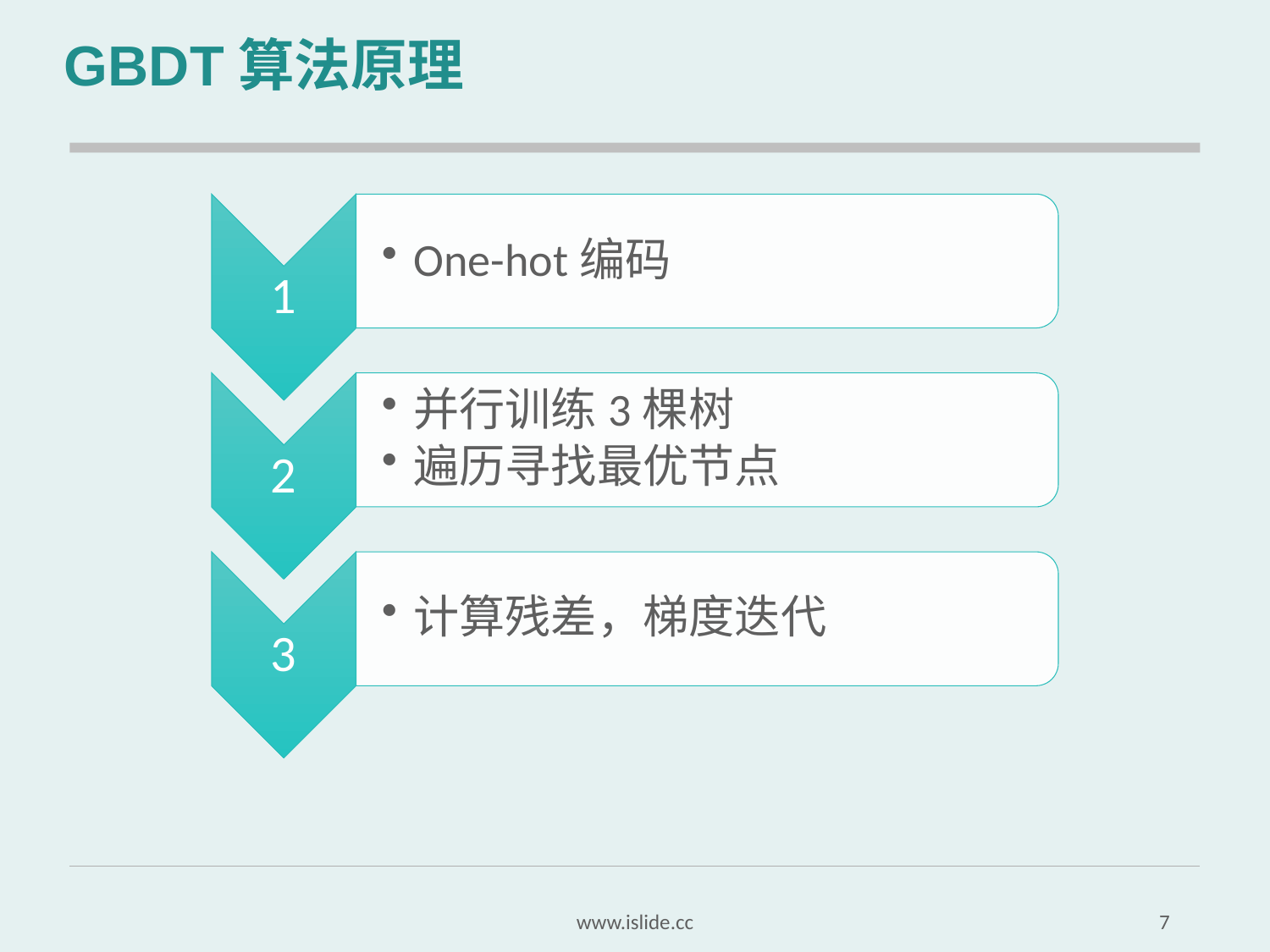

# GBDT算法原理
1
One-hot编码
2
并行训练3棵树
遍历寻找最优节点
3
计算残差，梯度迭代
www.islide.cc
7